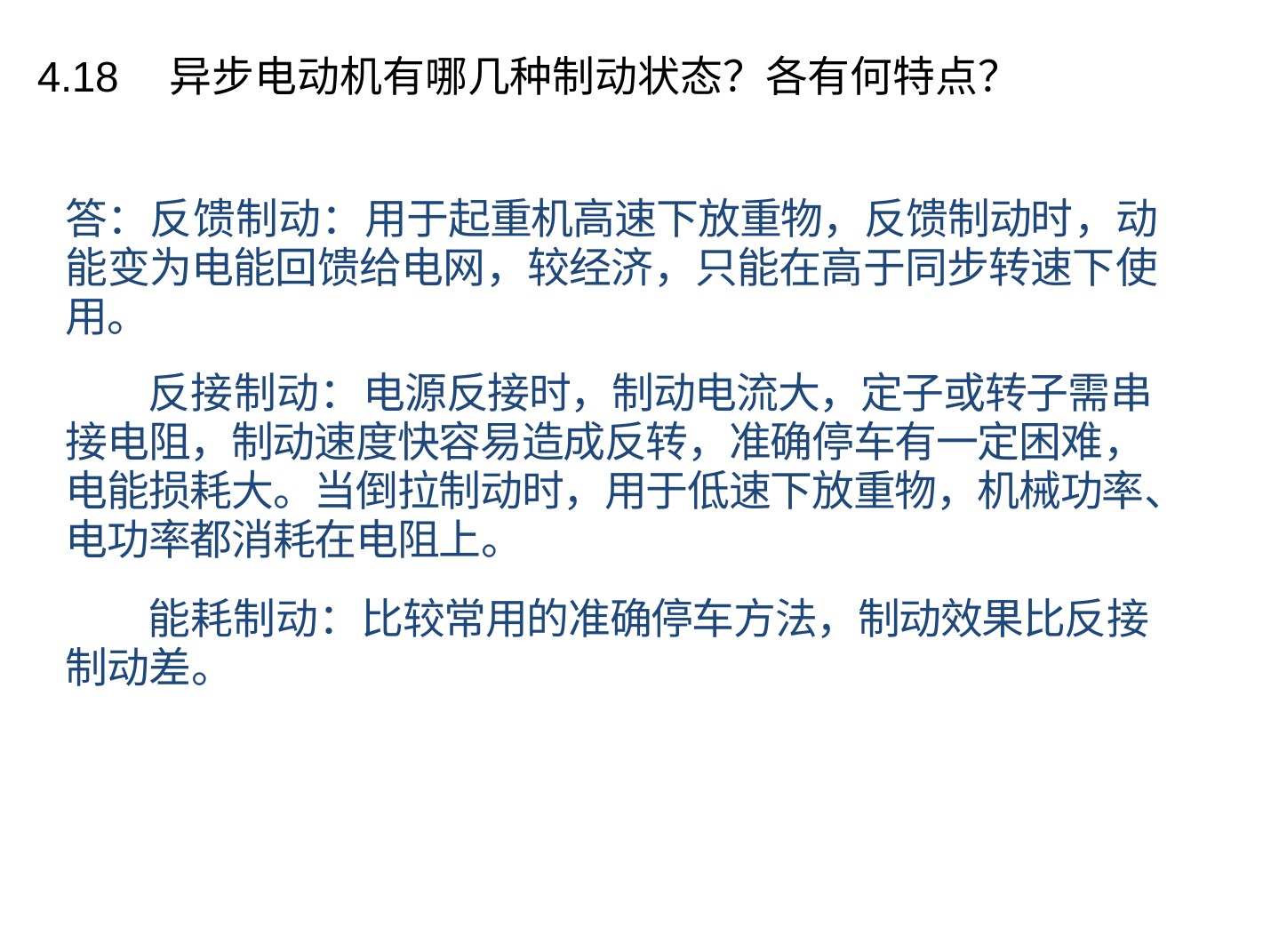

# 4.18	异步电动机有哪几种制动状态？各有何特点？
答：反馈制动：用于起重机高速下放重物，反馈制动时，动能变为电能回馈给电网，较经济，只能在高于同步转速下使用。
反接制动：电源反接时，制动电流大，定子或转子需串接电阻，制动速度快容易造成反转，准确停车有一定困难， 电能损耗大。当倒拉制动时，用于低速下放重物，机械功率、电功率都消耗在电阻上。
能耗制动：比较常用的准确停车方法，制动效果比反接制动差。